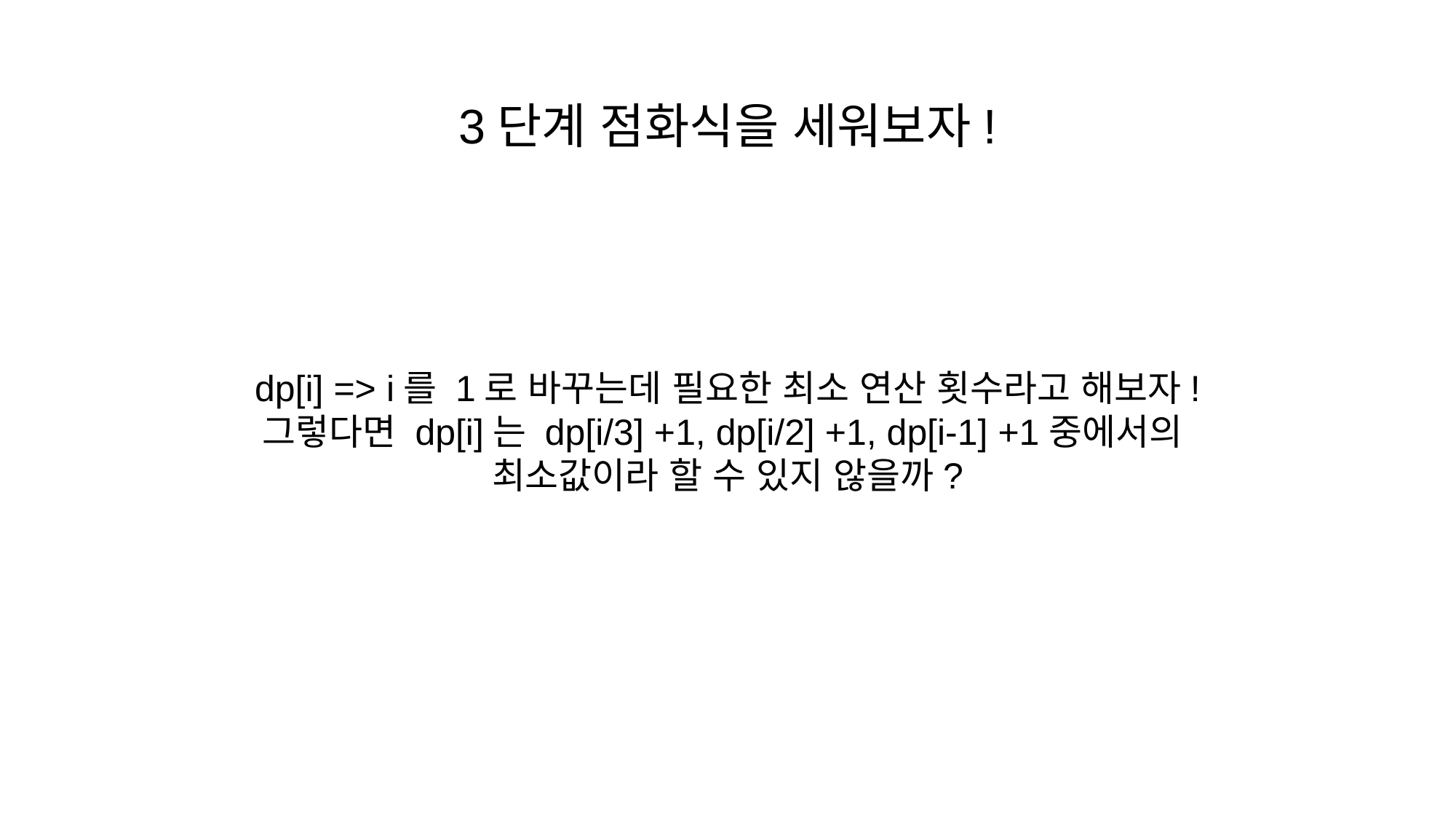

3단계 점화식을 세워보자!
dp[i] => i를 1로 바꾸는데 필요한 최소 연산 횟수라고 해보자!
그렇다면 dp[i]는 dp[i/3] +1, dp[i/2] +1, dp[i-1] +1중에서의
최소값이라 할 수 있지 않을까?